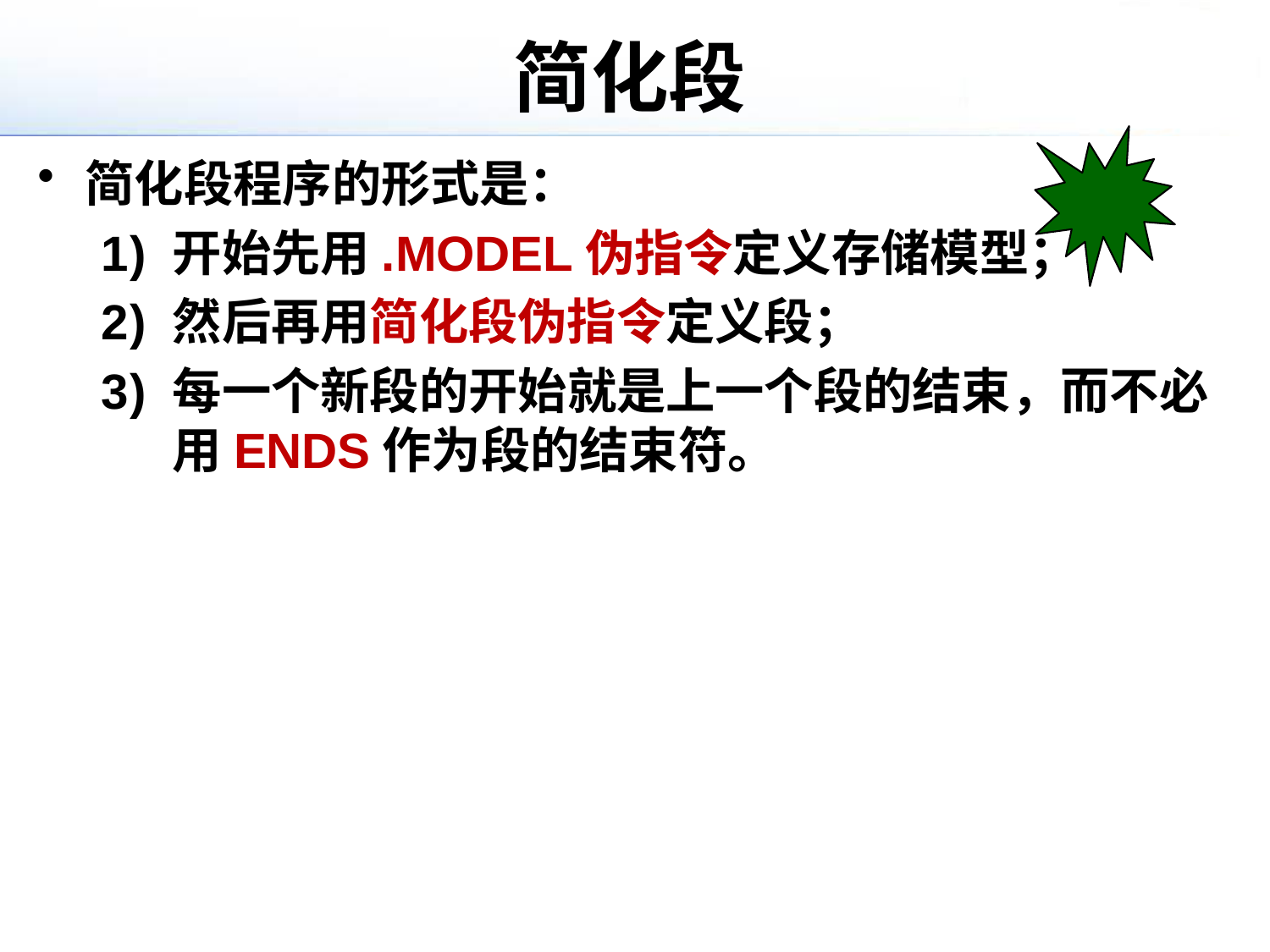

# 简化段

简化段程序的形式是：
开始先用.MODEL伪指令定义存储模型；
然后再用简化段伪指令定义段；
每一个新段的开始就是上一个段的结束，而不必用ENDS作为段的结束符。